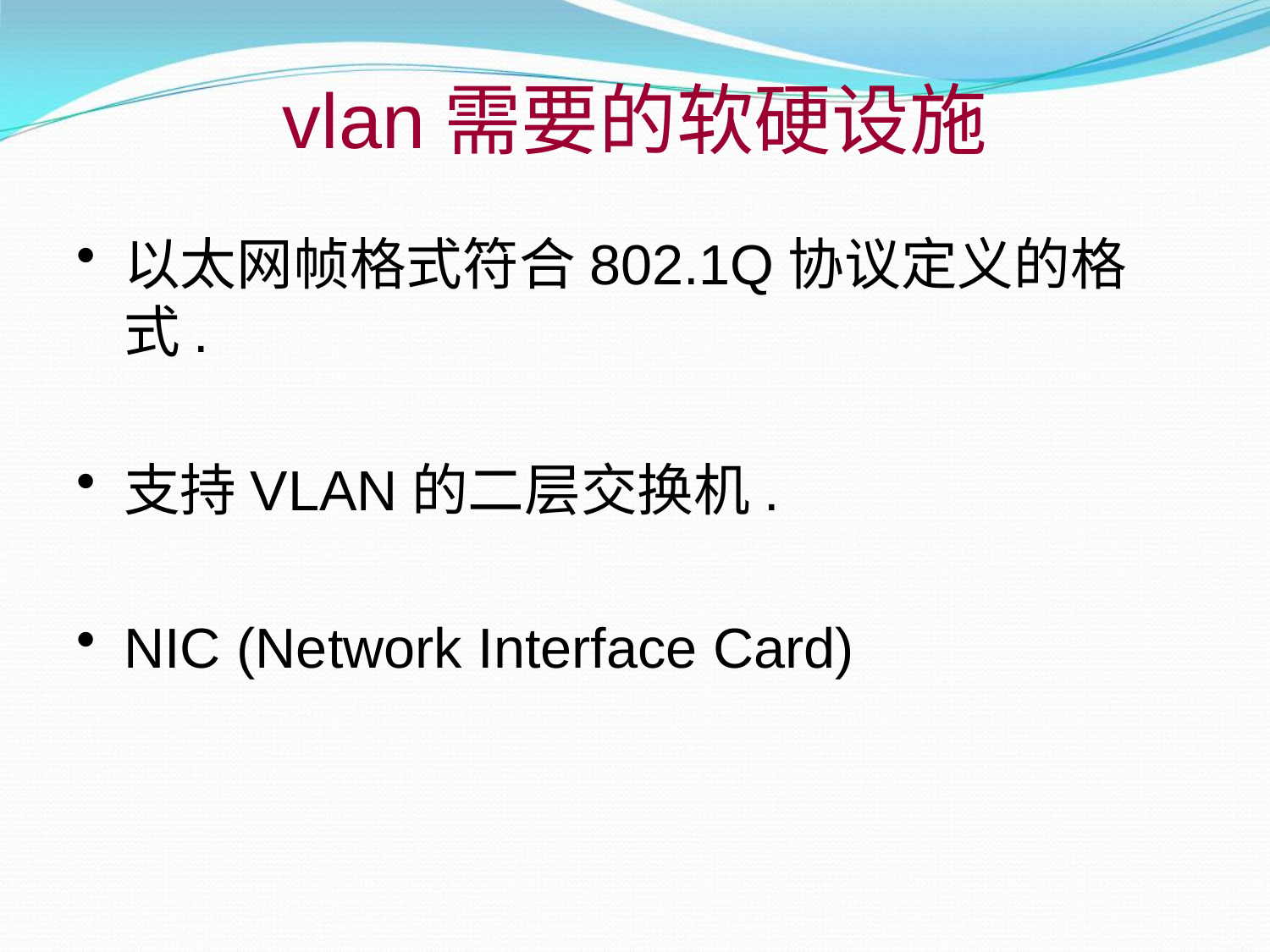

# vlan需要的软硬设施
以太网帧格式符合802.1Q协议定义的格式.

支持VLAN的二层交换机.

NIC (Network Interface Card)